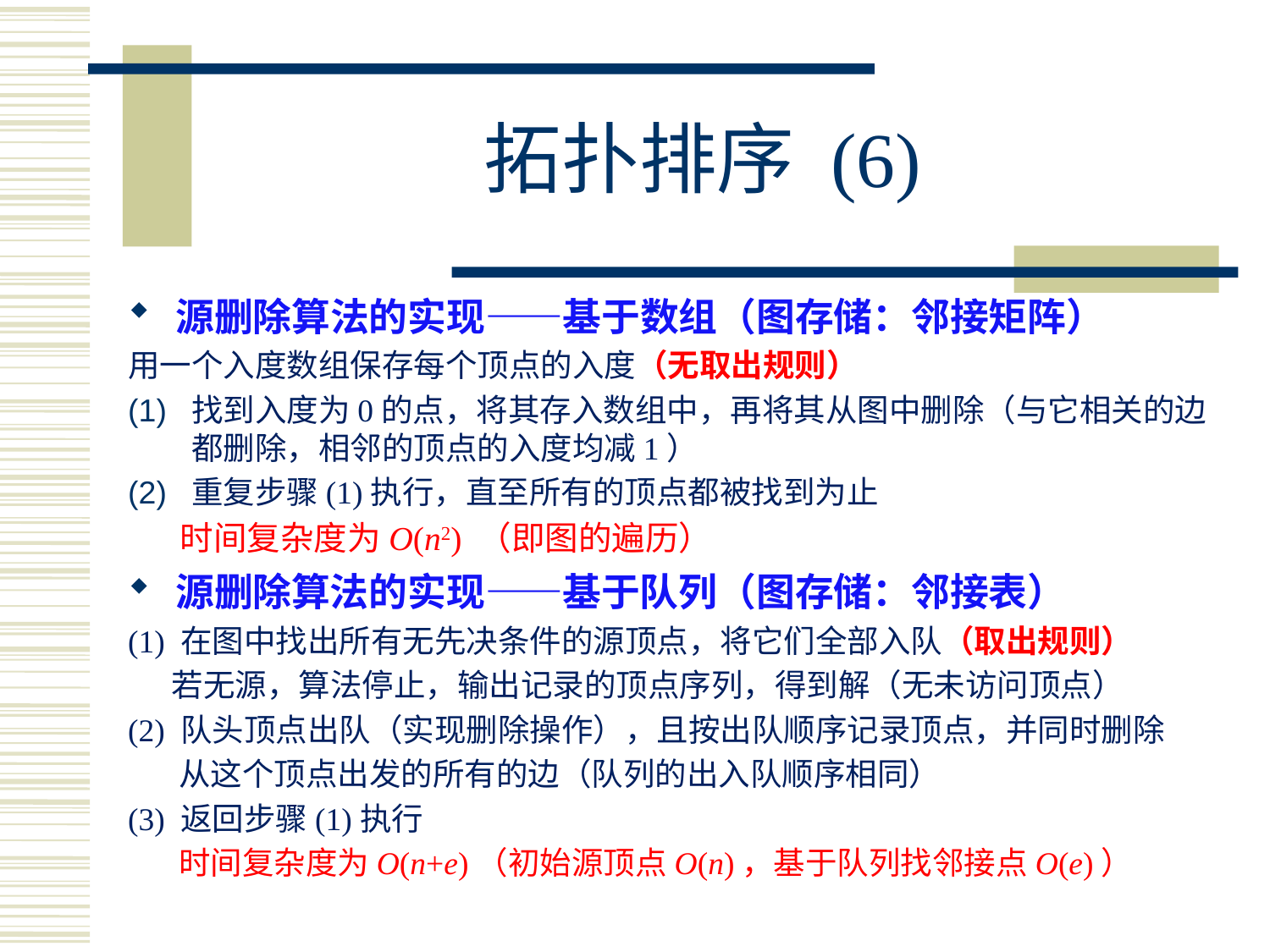

# 拓扑排序 (6)
源删除算法的实现——基于数组（图存储：邻接矩阵）
用一个入度数组保存每个顶点的入度（无取出规则）
找到入度为0的点，将其存入数组中，再将其从图中删除（与它相关的边都删除，相邻的顶点的入度均减1）
重复步骤(1)执行，直至所有的顶点都被找到为止
      时间复杂度为O(n2) （即图的遍历）
源删除算法的实现——基于队列（图存储：邻接表）
(1) 在图中找出所有无先决条件的源顶点，将它们全部入队（取出规则）
     若无源，算法停止，输出记录的顶点序列，得到解（无未访问顶点）
(2) 队头顶点出队（实现删除操作），且按出队顺序记录顶点，并同时删除
      从这个顶点出发的所有的边（队列的出入队顺序相同）
(3) 返回步骤(1)执行
      时间复杂度为O(n+e)（初始源顶点O(n)，基于队列找邻接点O(e)）